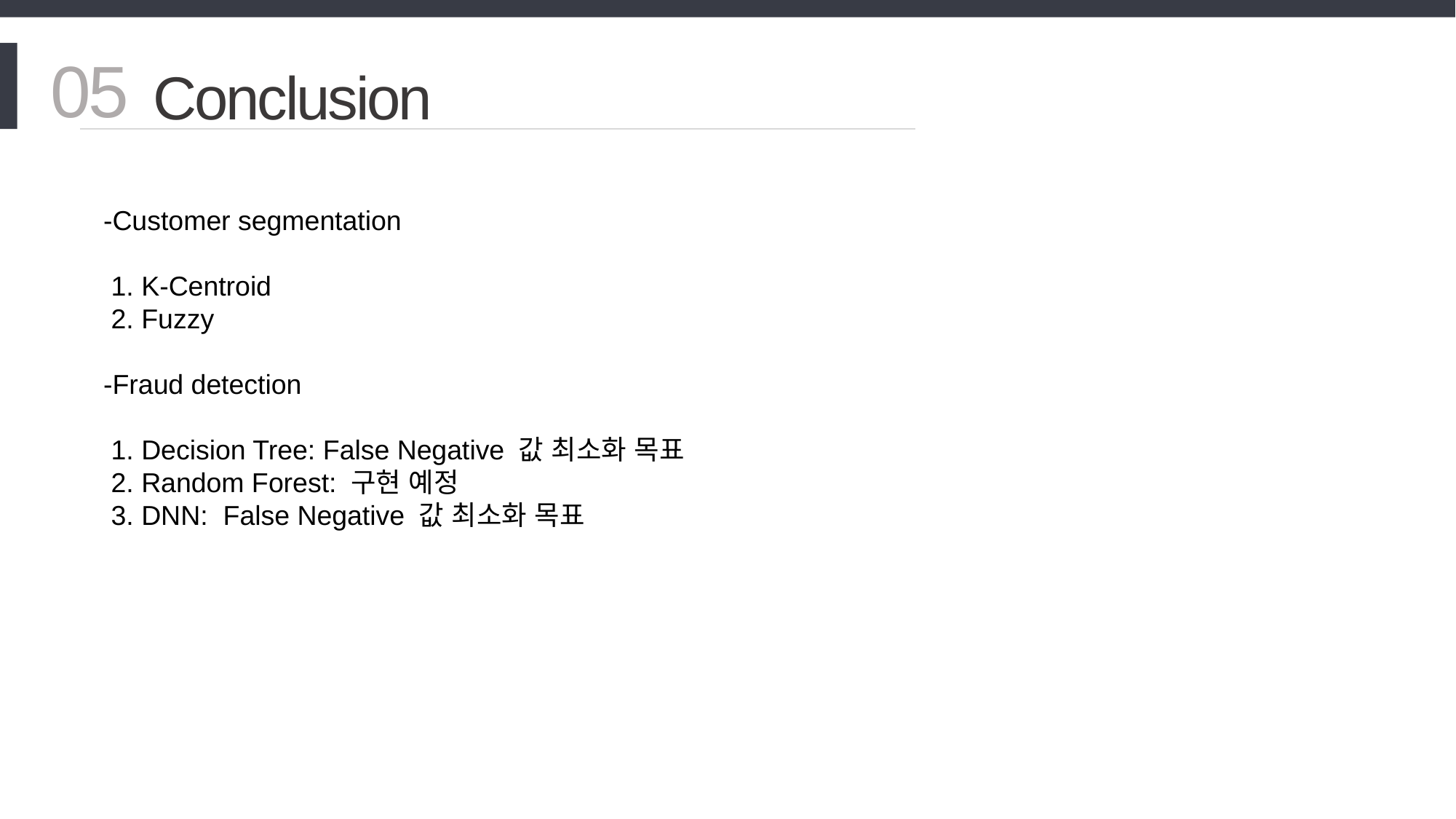

Conclusion
# 05

-Customer segmentation

 1. K-Centroid
 2. Fuzzy

-Fraud detection

 1. Decision Tree: False Negative 값 최소화 목표
 2. Random Forest: 구현 예정
 3. DNN:  False Negative 값 최소화 목표